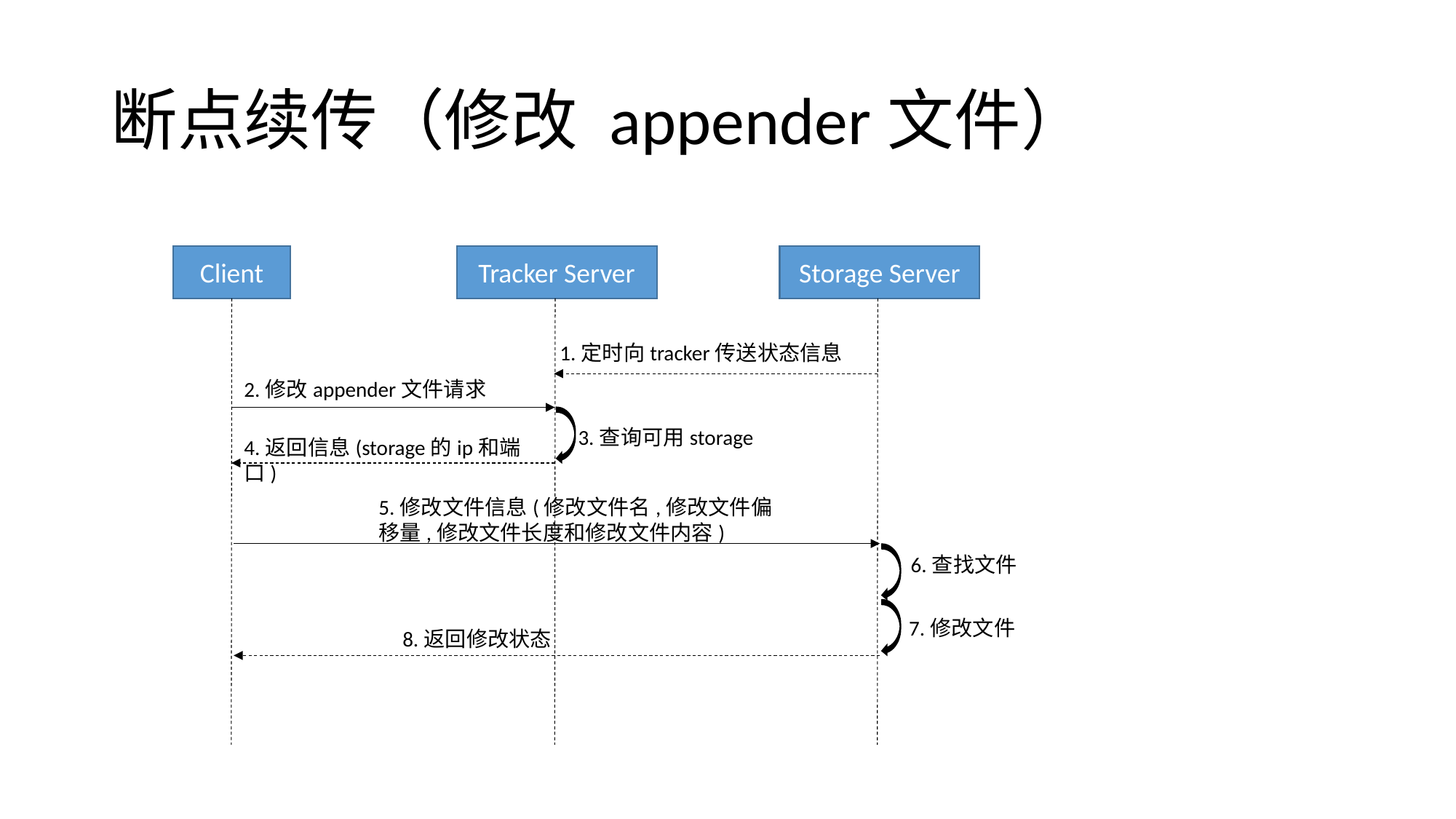

# 断点续传（修改 appender文件）
Client
Tracker Server
Storage Server
1.定时向tracker传送状态信息
2.修改appender文件请求

3.查询可用storage
4.返回信息(storage的ip和端口)
5.修改文件信息(修改文件名,修改文件偏移量,修改文件长度和修改文件内容)

6.查找文件

7.修改文件
8.返回修改状态